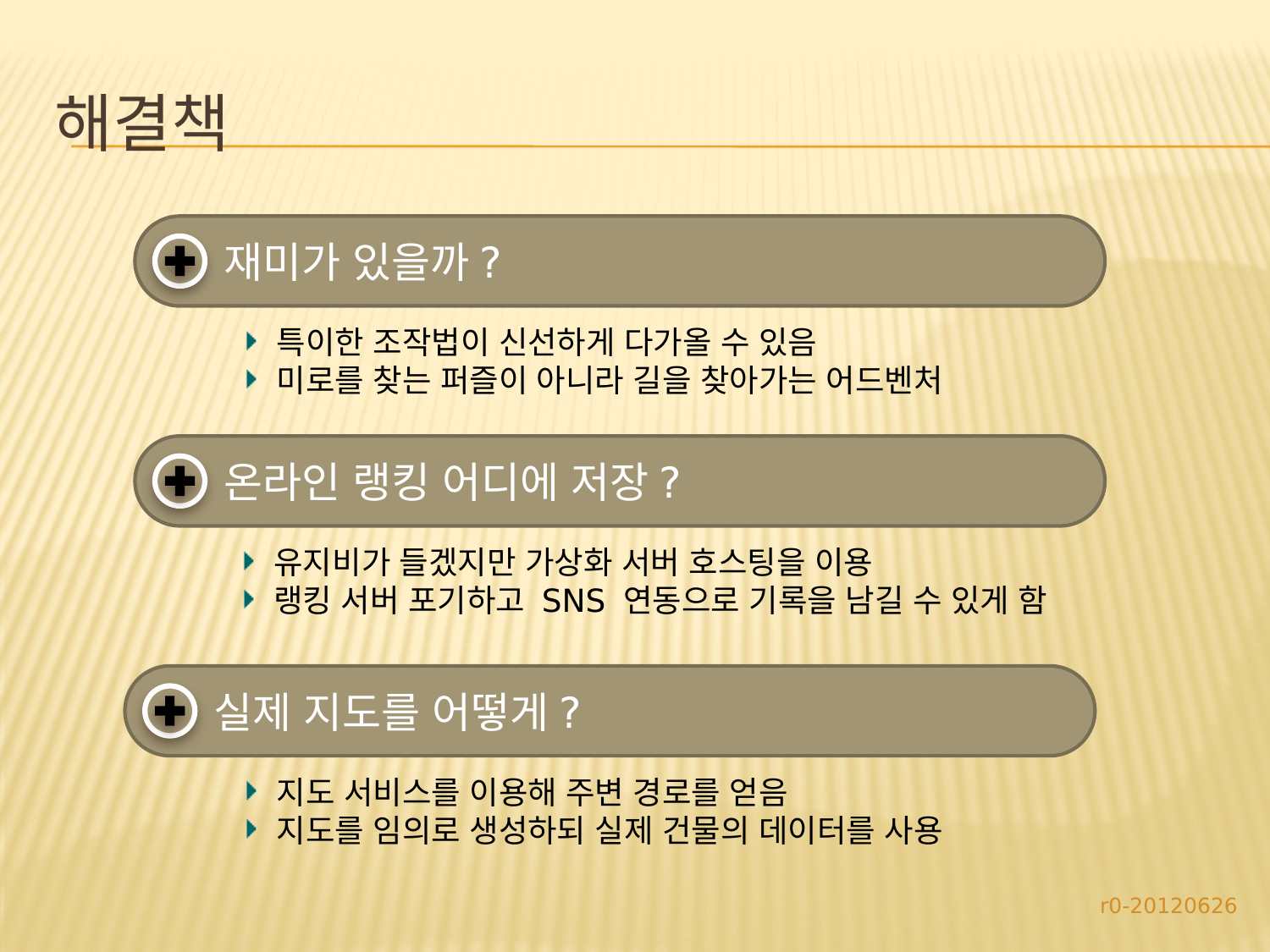

# 해결책
재미가 있을까?

 특이한 조작법이 신선하게 다가올 수 있음
 미로를 찾는 퍼즐이 아니라 길을 찾아가는 어드벤처
온라인 랭킹 어디에 저장?

 유지비가 들겠지만 가상화 서버 호스팅을 이용
 랭킹 서버 포기하고 SNS 연동으로 기록을 남길 수 있게 함
실제 지도를 어떻게?

 지도 서비스를 이용해 주변 경로를 얻음
 지도를 임의로 생성하되 실제 건물의 데이터를 사용
r0-20120626